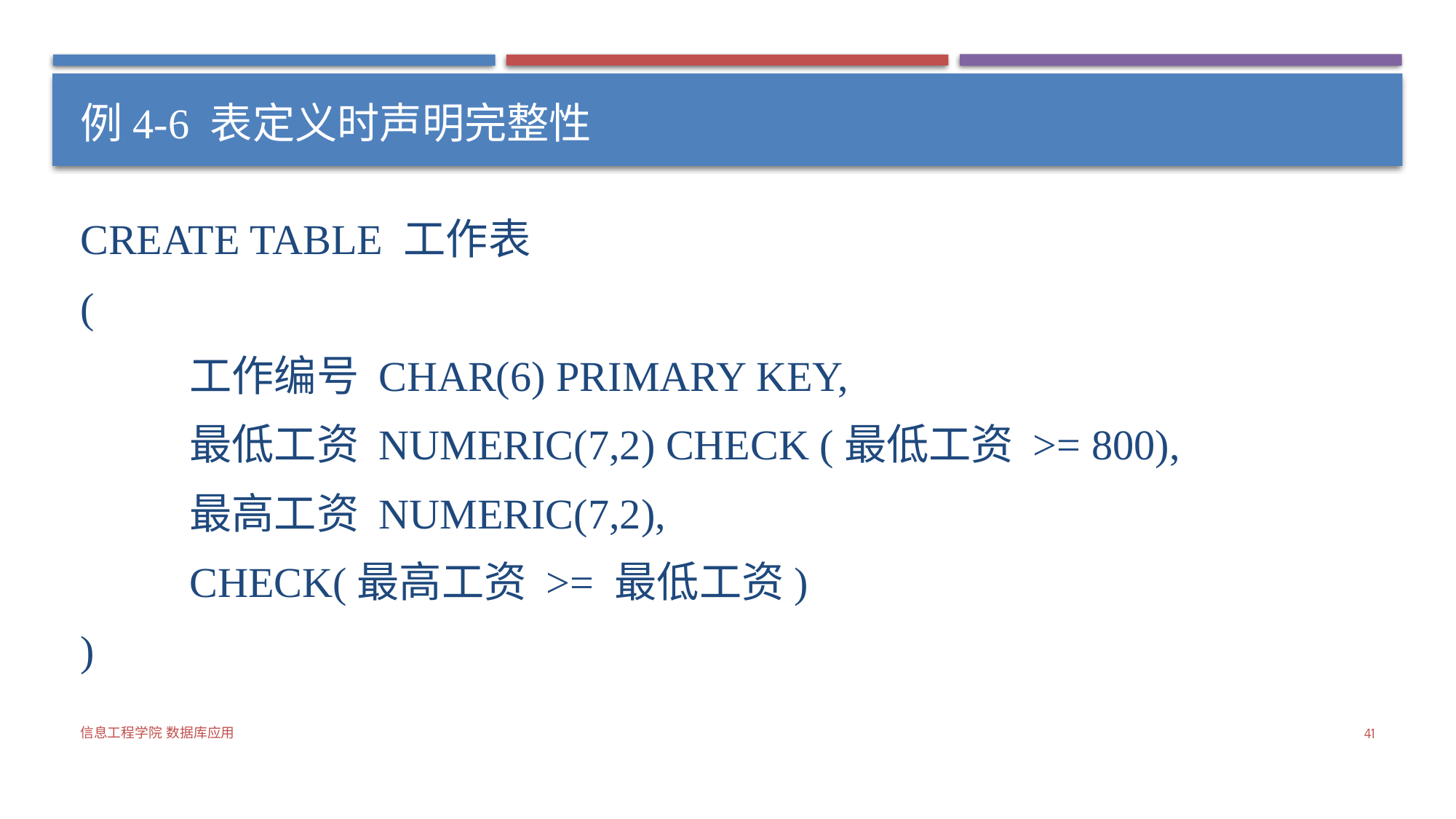

# 例4-6 表定义时声明完整性
CREATE TABLE 工作表
(
	工作编号 CHAR(6) PRIMARY KEY,
	最低工资 NUMERIC(7,2) CHECK (最低工资 >= 800),
	最高工资 NUMERIC(7,2),
	CHECK(最高工资 >= 最低工资)
)
信息工程学院 数据库应用
41